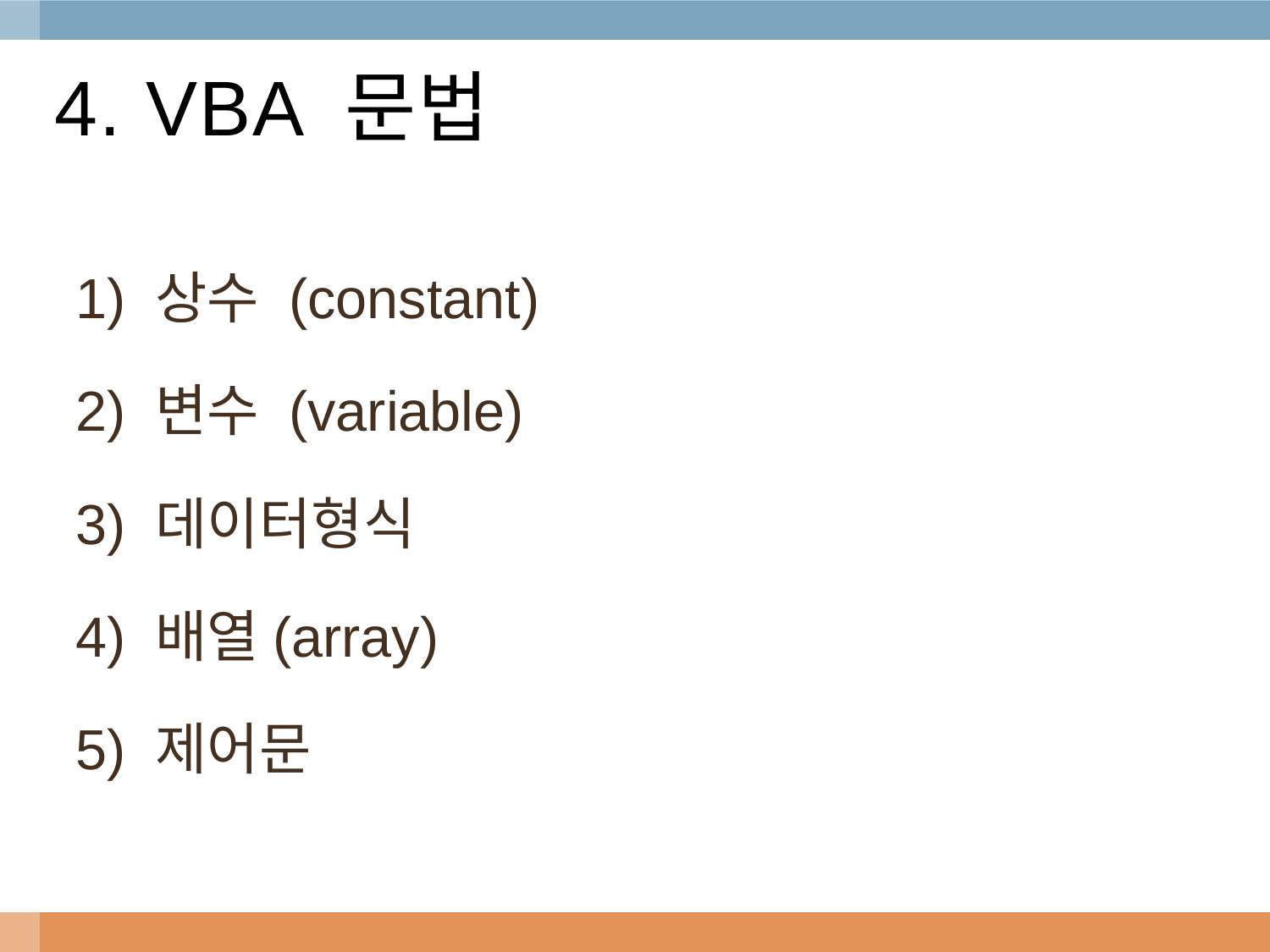

# 4. VBA 문법
1) 상수 (constant)
2) 변수 (variable)
3) 데이터형식
4) 배열(array)
5) 제어문